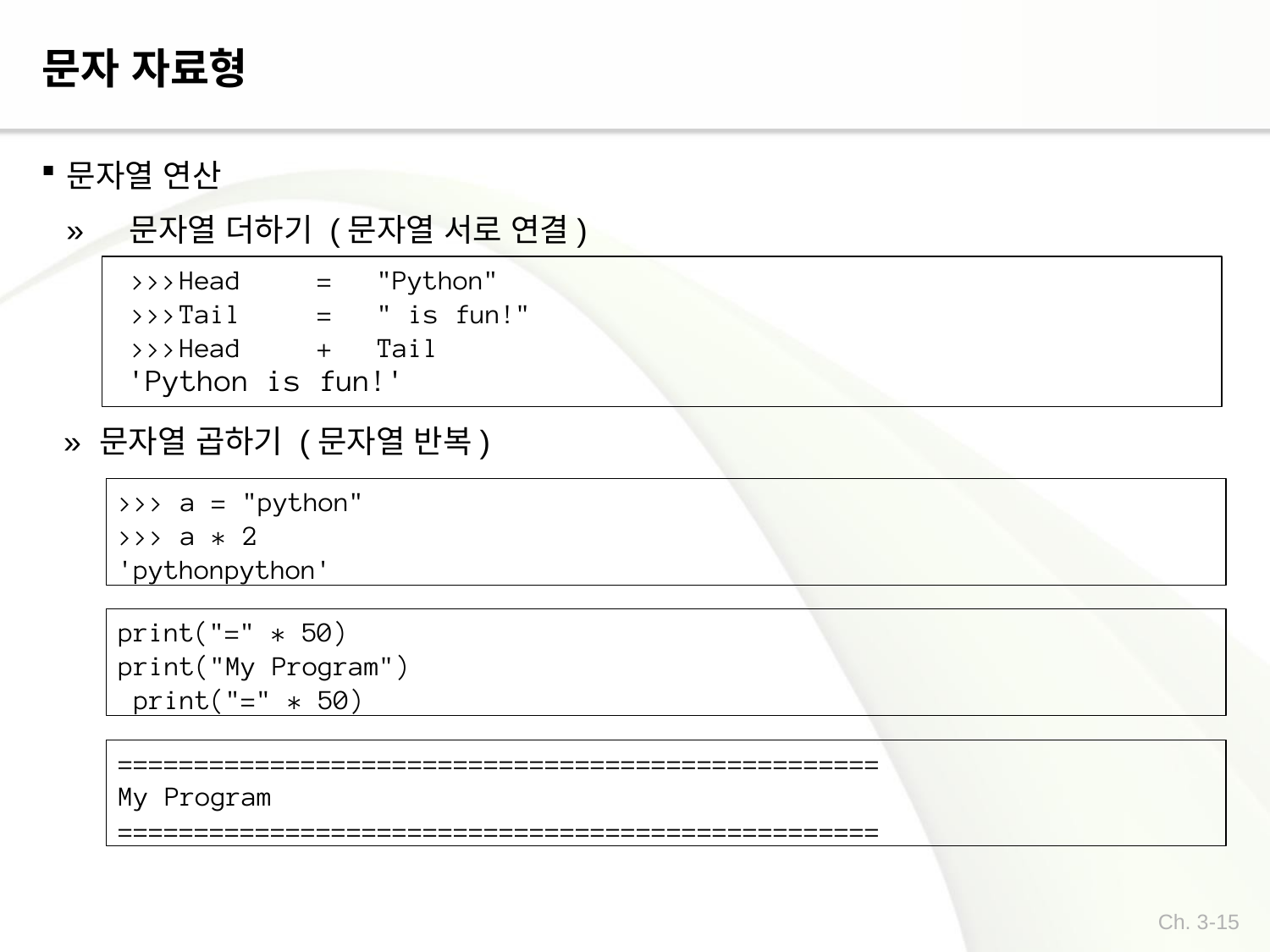

# 문자 자료형
문자열 연산
»	문자열 더하기 (문자열 서로 연결)

| >>> | Head | = | "Python" |
| --- | --- | --- | --- |
| >>> | Tail | = | " is fun!" |
| >>> | Head | + | Tail |
'Python is fun!'
»	문자열 곱하기 (문자열 반복)
>>> a = "python"
>>> a * 2
'pythonpython'
print("=" * 50)  print("My Program")  print("=" * 50)
==================================================
My Program
==================================================
Ch. 3-15